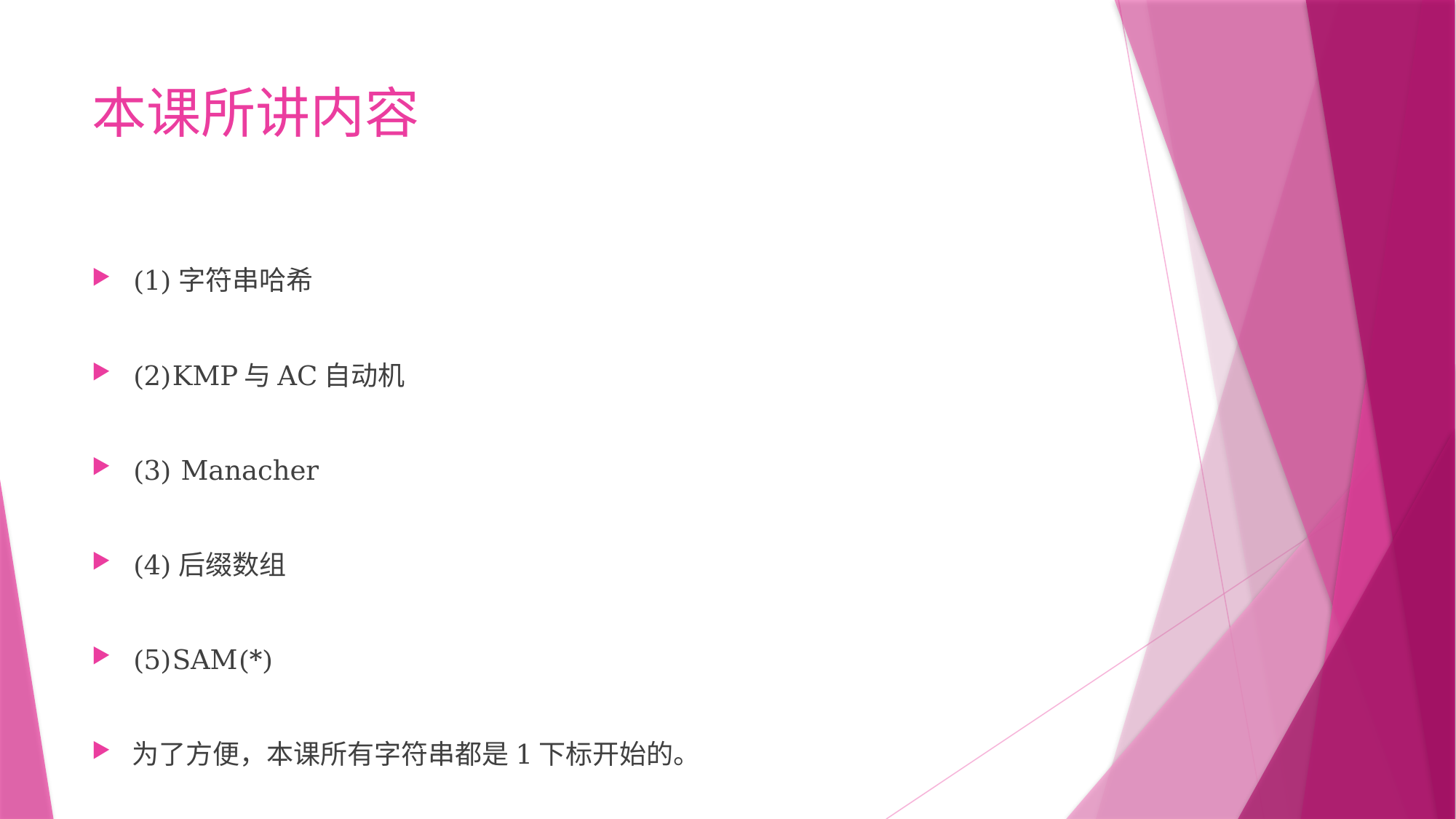

# 本课所讲内容
(1)字符串哈希

(2)KMP与AC自动机

(3) Manacher

(4)后缀数组

(5)SAM(*)

为了方便，本课所有字符串都是1下标开始的。